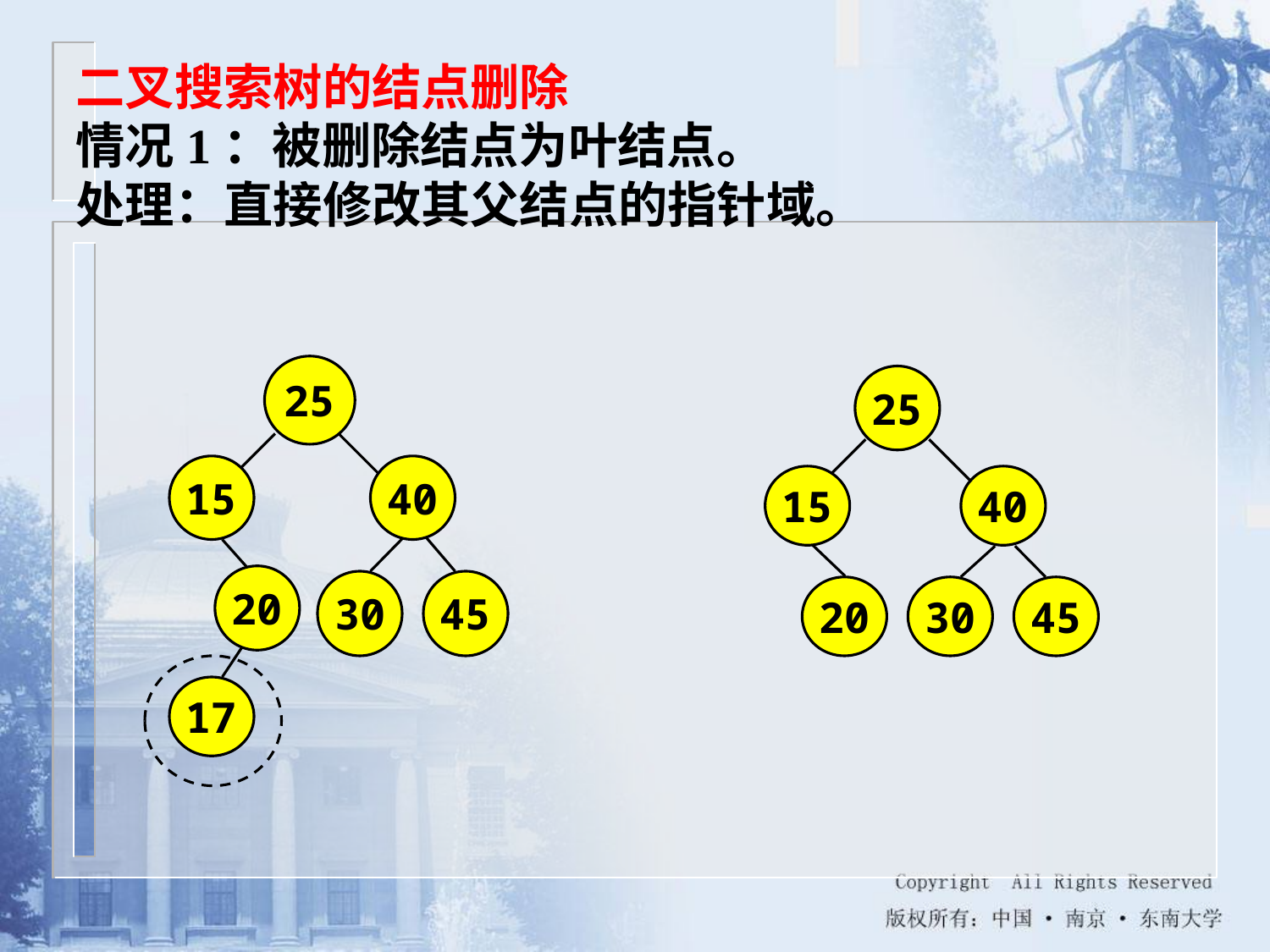

二叉搜索树的结点删除
情况1：被删除结点为叶结点。
处理：直接修改其父结点的指针域。
25
25

15
40
15
40

20
30
45
20
30
45

17